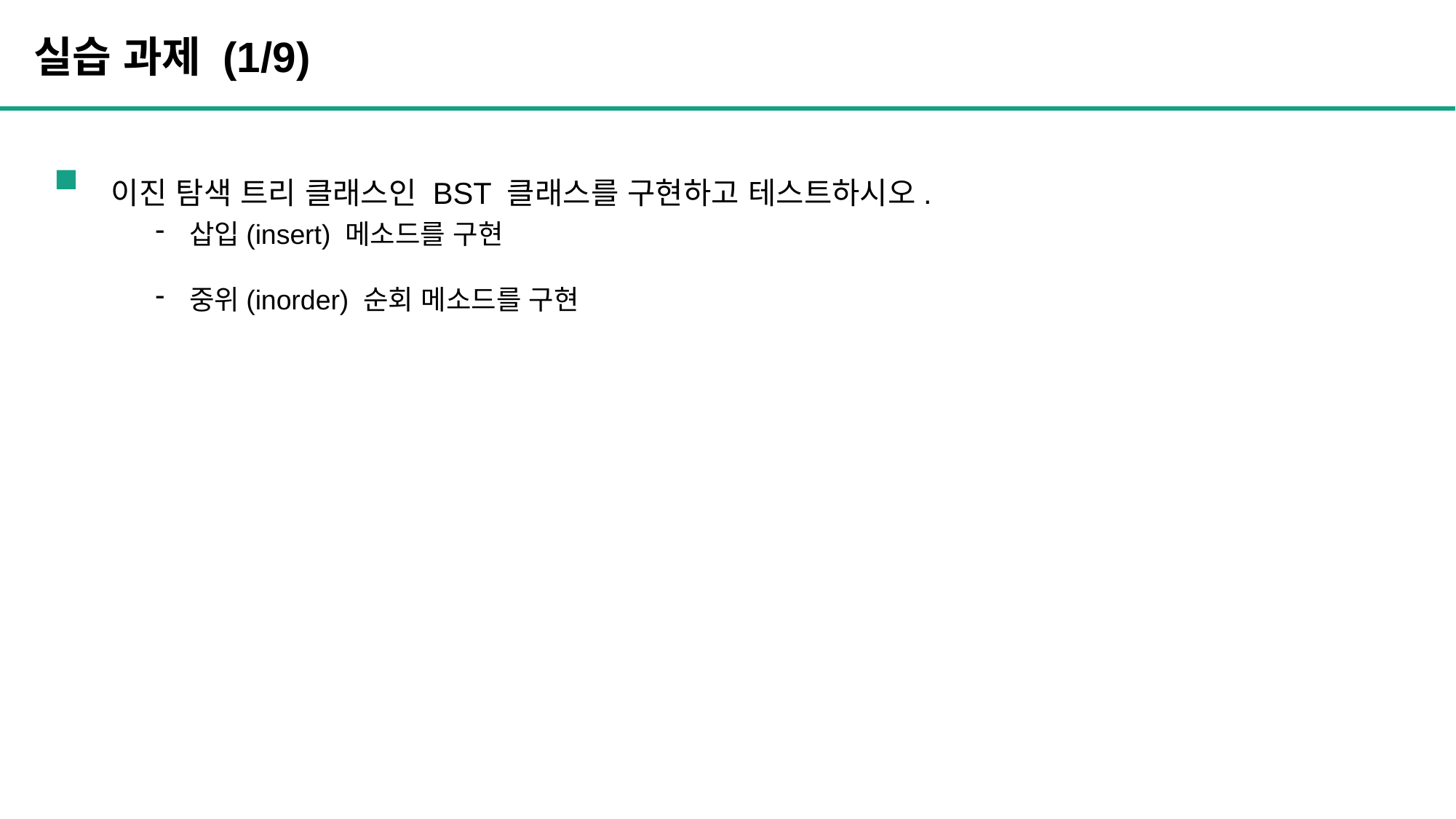

실습 과제 (1/9)
이진 탐색 트리 클래스인 BST 클래스를 구현하고 테스트하시오.

삽입(insert) 메소드를 구현

중위(inorder) 순회 메소드를 구현